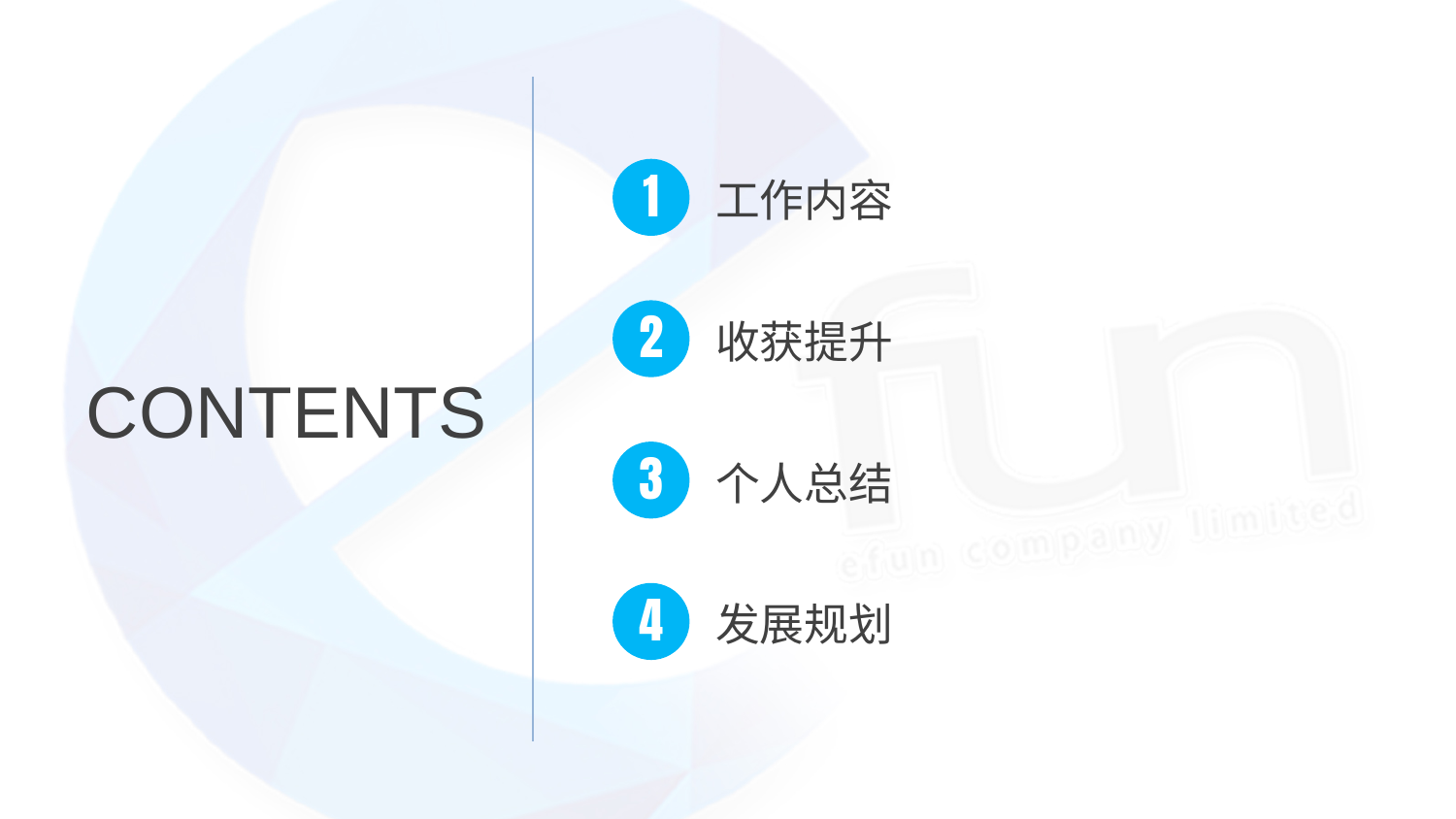

1
工作内容
2
收获提升
3
个人总结
4
发展规划
CONTENTS